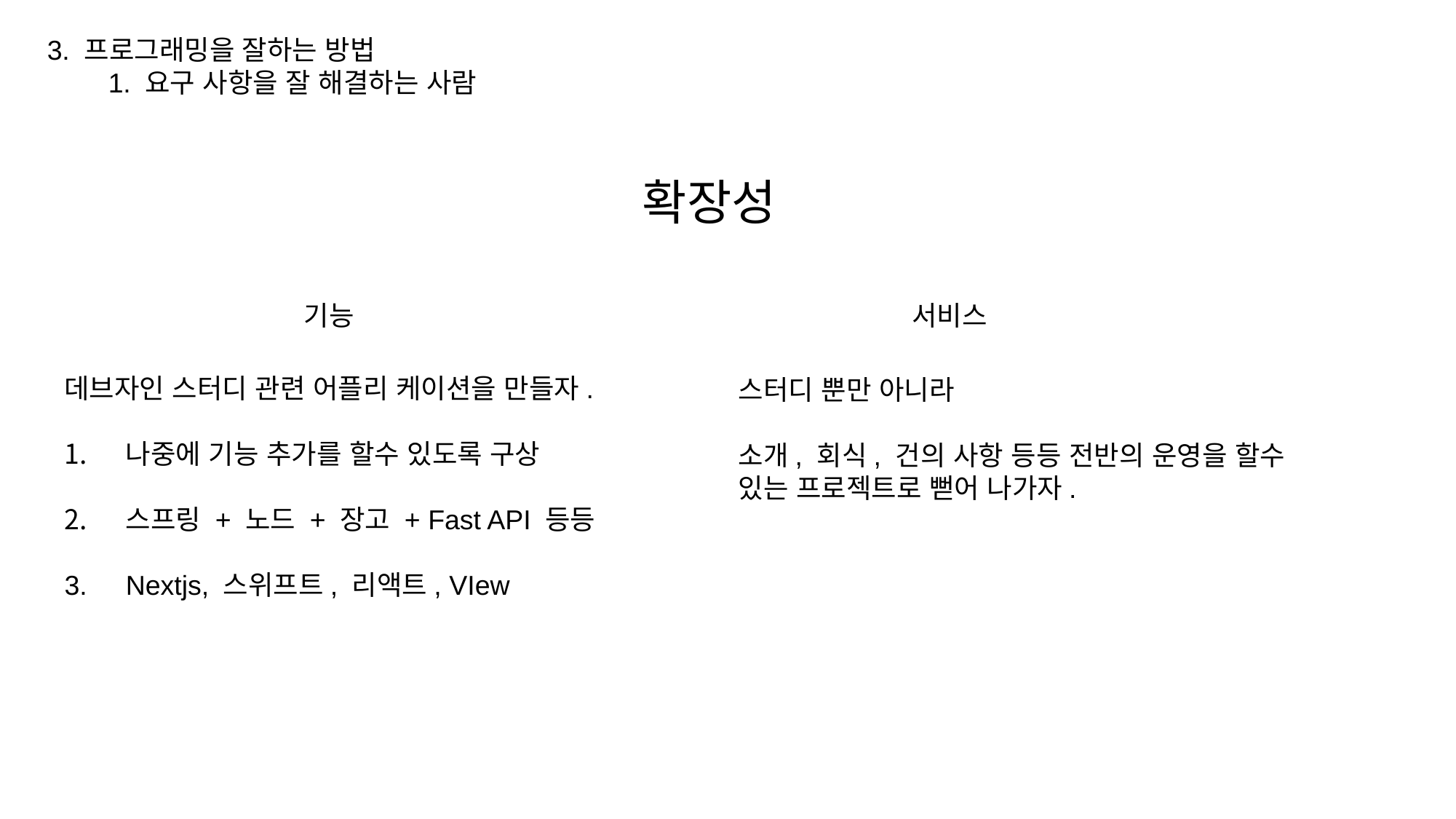

3. 프로그래밍을 잘하는 방법
        1. 요구 사항을 잘 해결하는 사람
확장성
기능
서비스
데브자인 스터디 관련 어플리 케이션을 만들자.

나중에 기능 추가를 할수 있도록 구상

스프링 + 노드 + 장고 + Fast API 등등

Nextjs, 스위프트, 리액트, VIew
스터디 뿐만 아니라

소개, 회식, 건의 사항 등등 전반의 운영을 할수 있는 프로젝트로 뻗어 나가자.